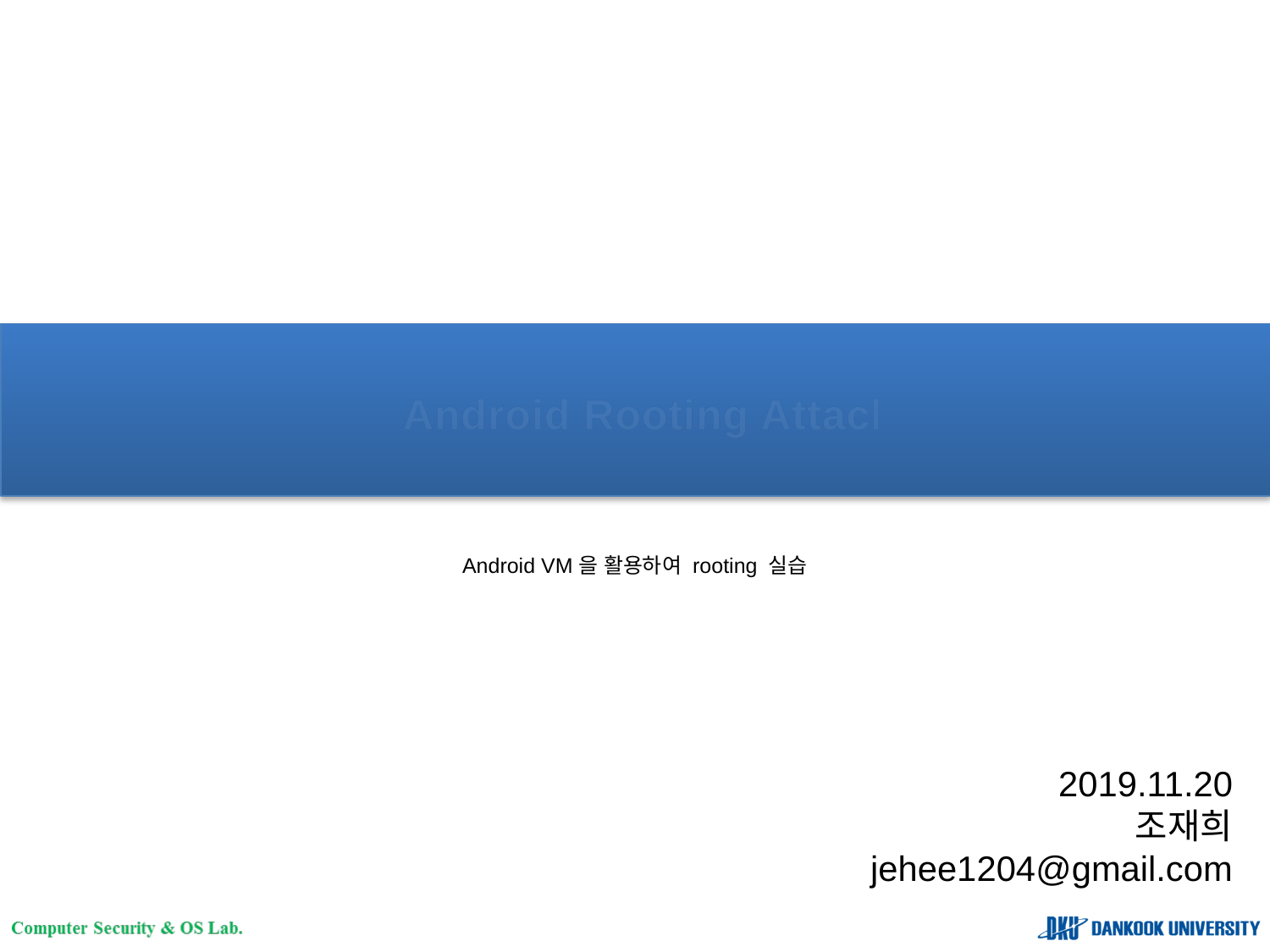

# Android Rooting Attack
Android VM을 활용하여 rooting 실습
2019.11.20
조재희
jehee1204@gmail.com